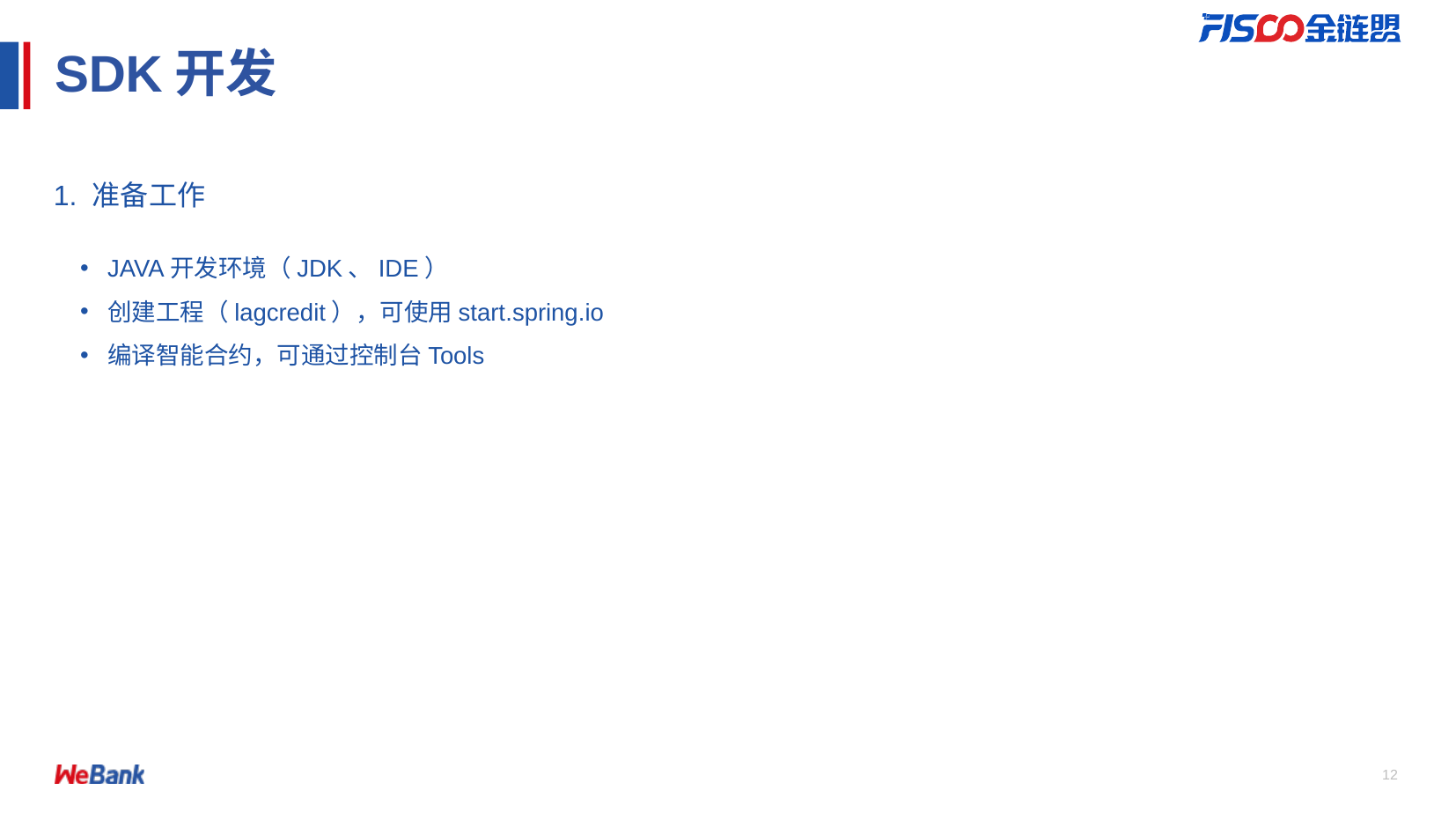

# SDK开发
1. 准备工作
JAVA开发环境（JDK、IDE）
创建工程（lagcredit），可使用start.spring.io
编译智能合约，可通过控制台Tools
12